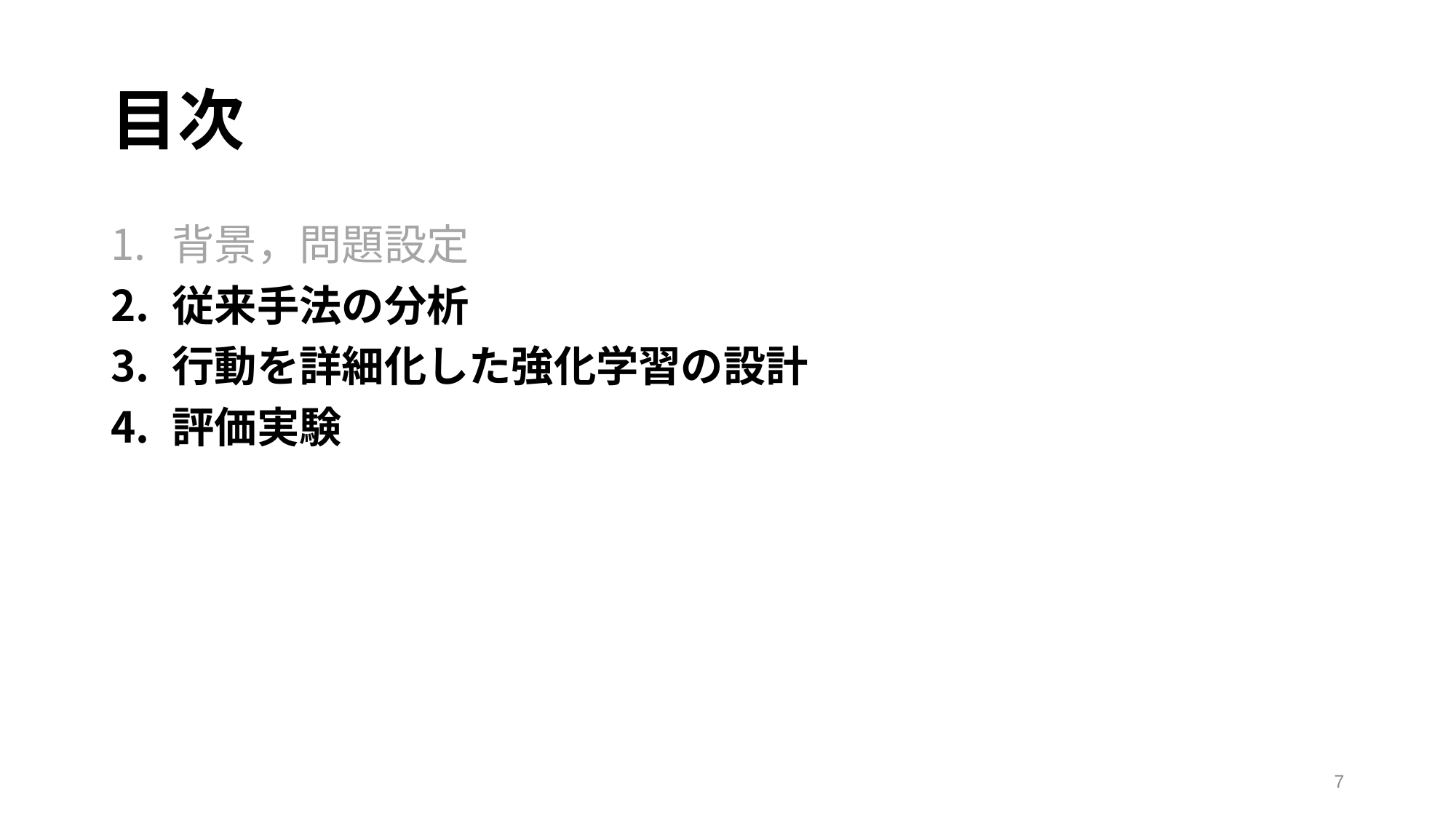

# 目次
背景，問題設定
従来手法の分析
行動を詳細化した強化学習の設計
評価実験
7